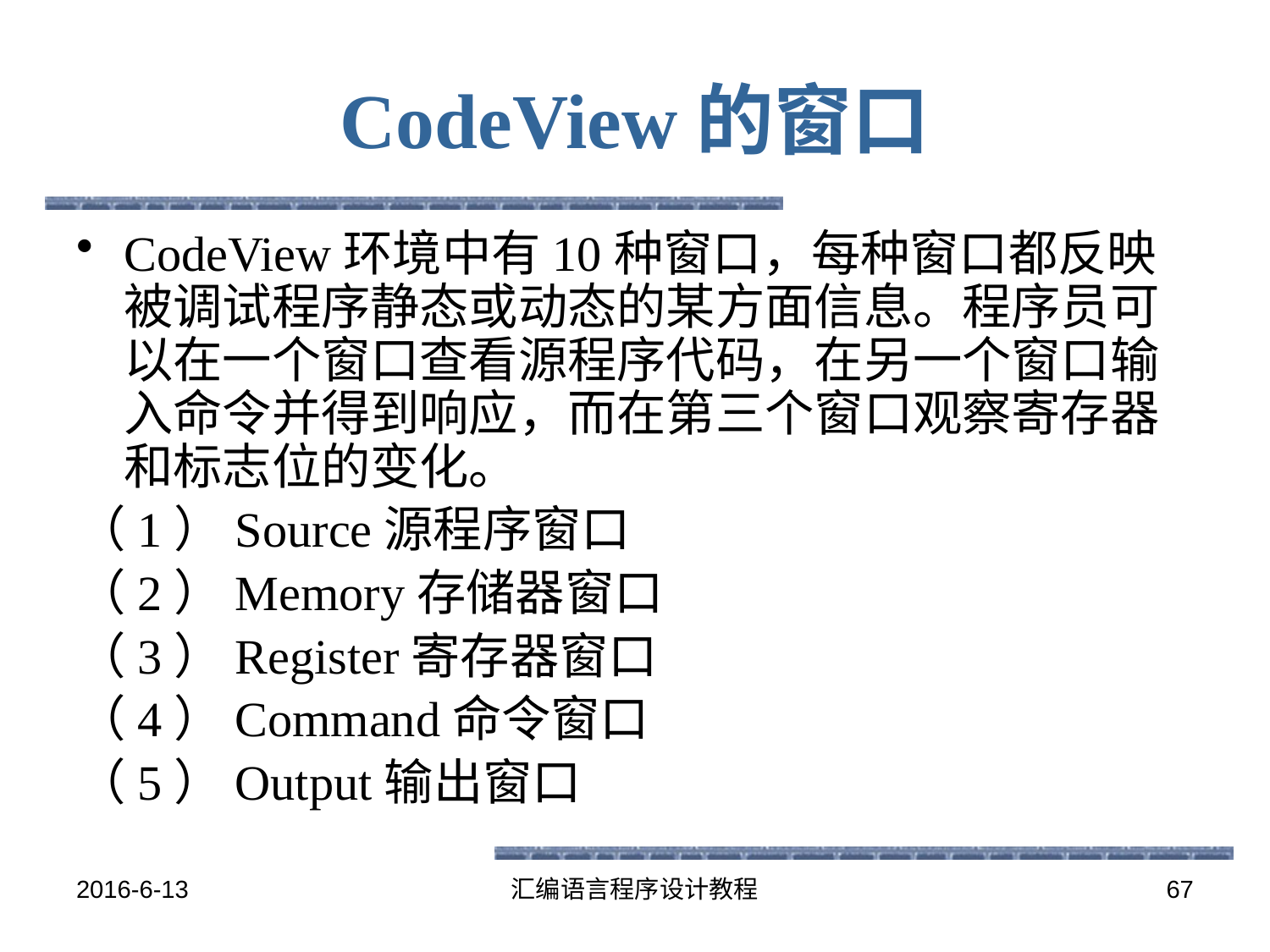

# CodeView的窗口
CodeView环境中有10种窗口，每种窗口都反映被调试程序静态或动态的某方面信息。程序员可以在一个窗口查看源程序代码，在另一个窗口输入命令并得到响应，而在第三个窗口观察寄存器和标志位的变化。
（1）Source源程序窗口
（2）Memory存储器窗口
（3）Register寄存器窗口
（4）Command命令窗口
（5）Output输出窗口
2016-6-13
汇编语言程序设计教程
67